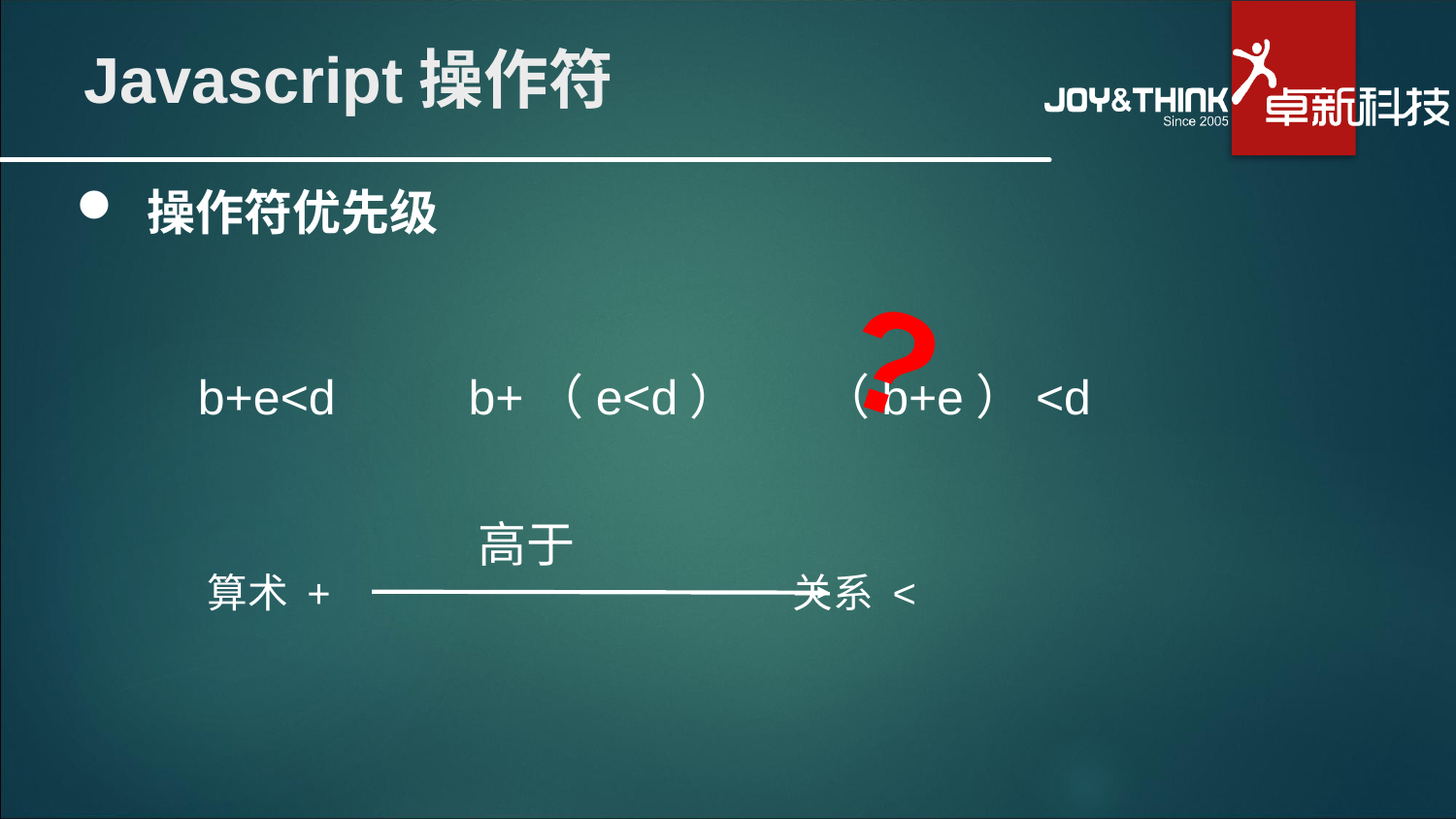

# Javascript操作符
 操作符优先级
?
b+e<d
b+（e<d）
（b+e）<d
高于
算术 +
关系 <